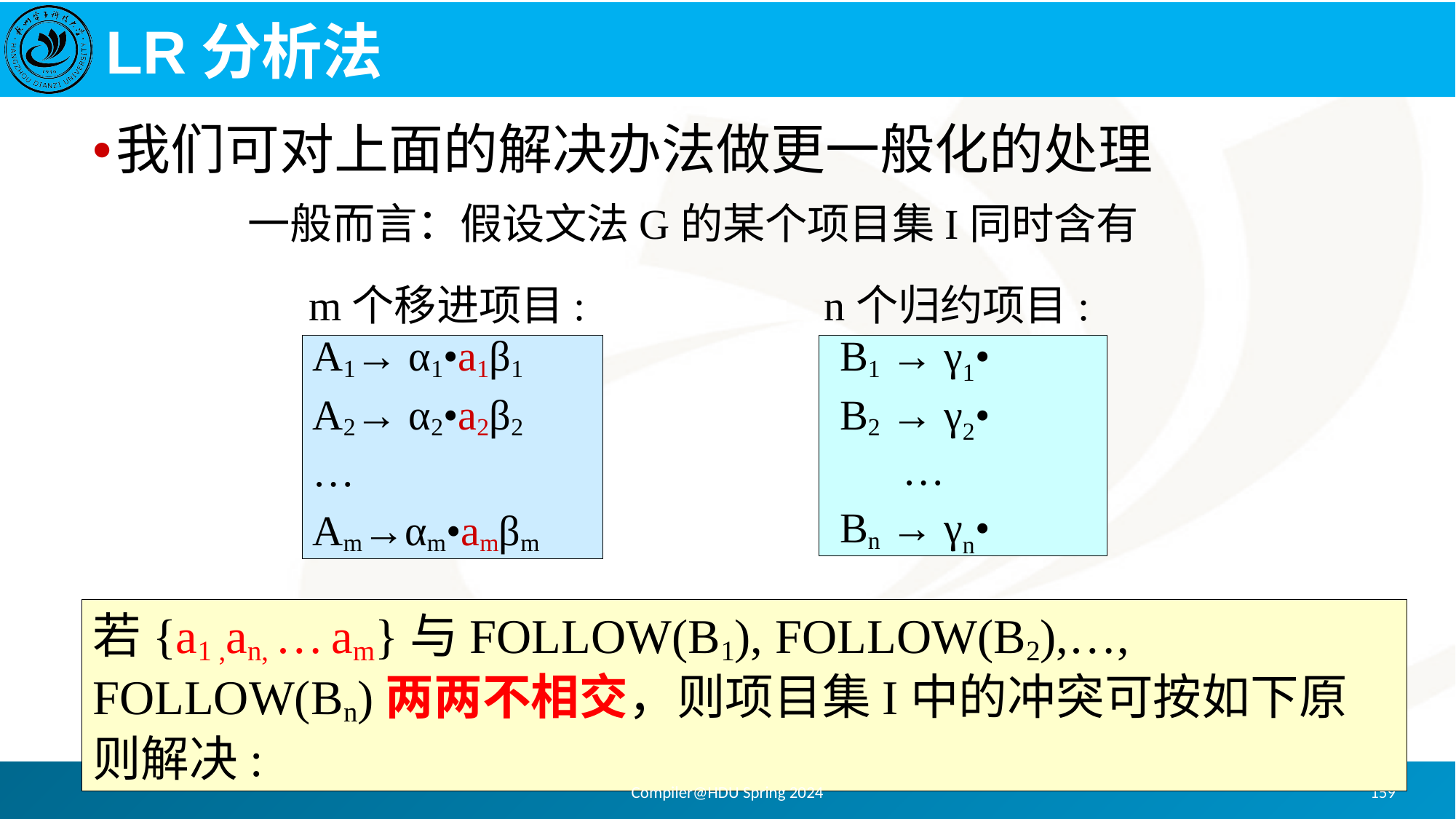

# LR分析法
我们可对上面的解决办法做更一般化的处理
一般而言：假设文法G的某个项目集I同时含有
m个移进项目:
n个归约项目:
A1→ α1•a1β1
A2→ α2•a2β2
…
Am→αm•amβm
 B1 → γ1•
 B2 → γ2•
       …
 Bn → γn•
若{a1 ,an, … am}与FOLLOW(B1), FOLLOW(B2),…, FOLLOW(Bn)两两不相交，则项目集I中的冲突可按如下原则解决:
Compiler@HDU Spring 2024
159